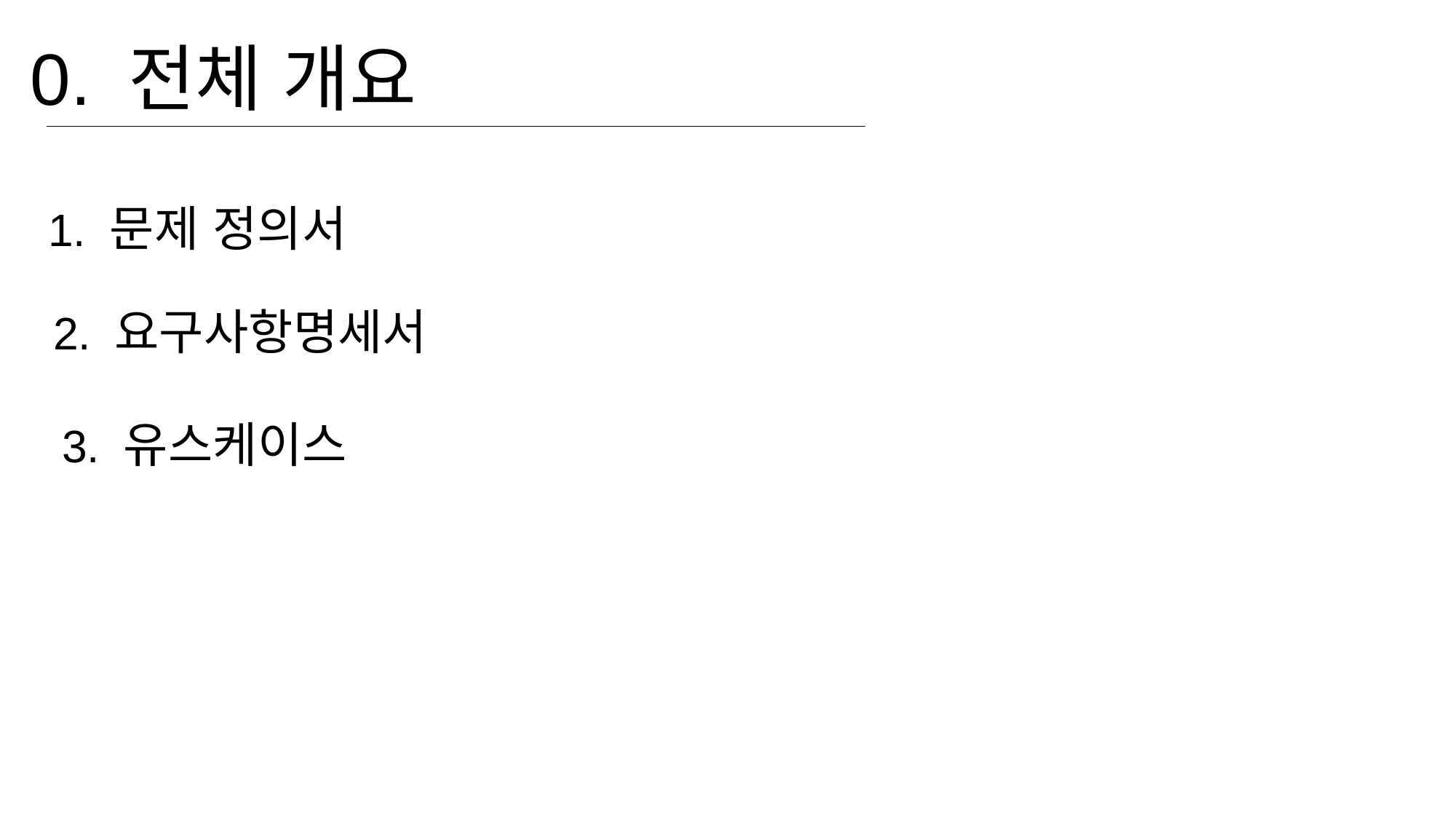

0. 전체 개요
1. 문제 정의서
2. 요구사항명세서
3. 유스케이스